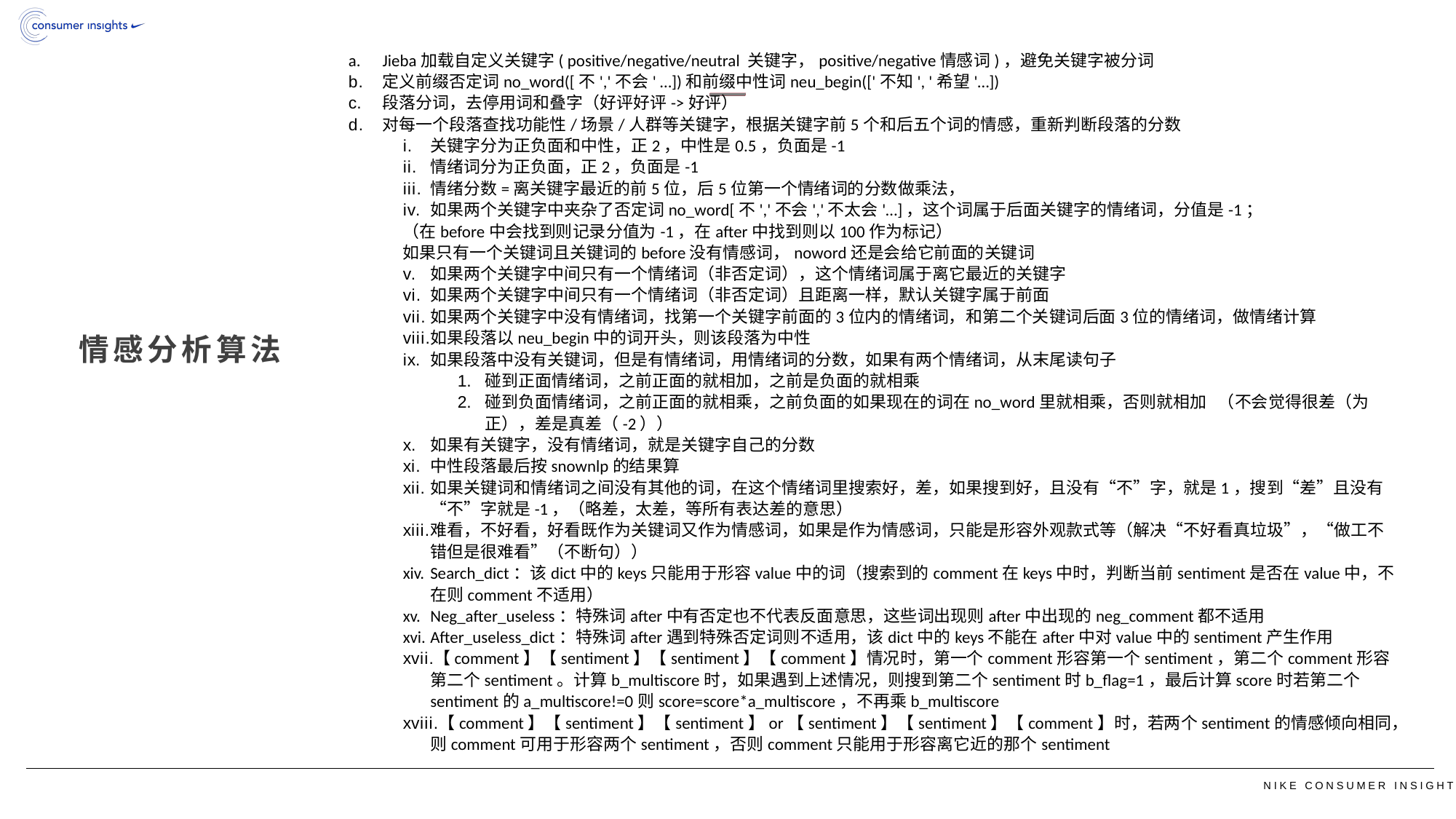

Jieba加载自定义关键字( positive/negative/neutral 关键字，positive/negative情感词)，避免关键字被分词
定义前缀否定词no_word([不','不会' …])和前缀中性词neu_begin(['不知', '希望'…])
段落分词，去停用词和叠字（好评好评->好评）
对每一个段落查找功能性/场景/人群等关键字，根据关键字前5个和后五个词的情感，重新判断段落的分数
关键字分为正负面和中性，正2，中性是0.5，负面是-1
情绪词分为正负面，正2，负面是-1
情绪分数=离关键字最近的前5位，后5位第一个情绪词的分数做乘法，
如果两个关键字中夹杂了否定词no_word[不','不会','不太会'…]，这个词属于后面关键字的情绪词，分值是-1；
（在before中会找到则记录分值为-1，在after中找到则以100作为标记）
如果只有一个关键词且关键词的before没有情感词，noword还是会给它前面的关键词
如果两个关键字中间只有一个情绪词（非否定词），这个情绪词属于离它最近的关键字
如果两个关键字中间只有一个情绪词（非否定词）且距离一样，默认关键字属于前面
如果两个关键字中没有情绪词，找第一个关键字前面的3位内的情绪词，和第二个关键词后面3位的情绪词，做情绪计算
如果段落以neu_begin中的词开头，则该段落为中性
如果段落中没有关键词，但是有情绪词，用情绪词的分数，如果有两个情绪词，从末尾读句子
碰到正面情绪词，之前正面的就相加，之前是负面的就相乘
碰到负面情绪词，之前正面的就相乘，之前负面的如果现在的词在no_word里就相乘，否则就相加   （不会觉得很差（为正），差是真差（-2））
如果有关键字，没有情绪词，就是关键字自己的分数
中性段落最后按snownlp的结果算
如果关键词和情绪词之间没有其他的词，在这个情绪词里搜索好，差，如果搜到好，且没有“不”字，就是1，搜到“差”且没有“不”字就是-1，（略差，太差，等所有表达差的意思）
难看，不好看，好看既作为关键词又作为情感词，如果是作为情感词，只能是形容外观款式等（解决“不好看真垃圾”，“做工不错但是很难看”（不断句））
Search_dict：该dict中的keys只能用于形容value中的词（搜索到的comment在keys中时，判断当前sentiment是否在value中，不在则comment不适用）
Neg_after_useless：特殊词after中有否定也不代表反面意思，这些词出现则after中出现的neg_comment都不适用
After_useless_dict：特殊词after遇到特殊否定词则不适用，该dict中的keys不能在after中对value中的sentiment产生作用
【comment】【sentiment】【sentiment】【comment】情况时，第一个comment形容第一个sentiment，第二个comment形容第二个sentiment。计算b_multiscore时，如果遇到上述情况，则搜到第二个sentiment时b_flag=1，最后计算score时若第二个sentiment的a_multiscore!=0则score=score*a_multiscore，不再乘b_multiscore
【comment】【sentiment】【sentiment】or【sentiment】【sentiment】【comment】时，若两个sentiment的情感倾向相同，则comment可用于形容两个sentiment，否则comment只能用于形容离它近的那个sentiment
# 情感分析算法